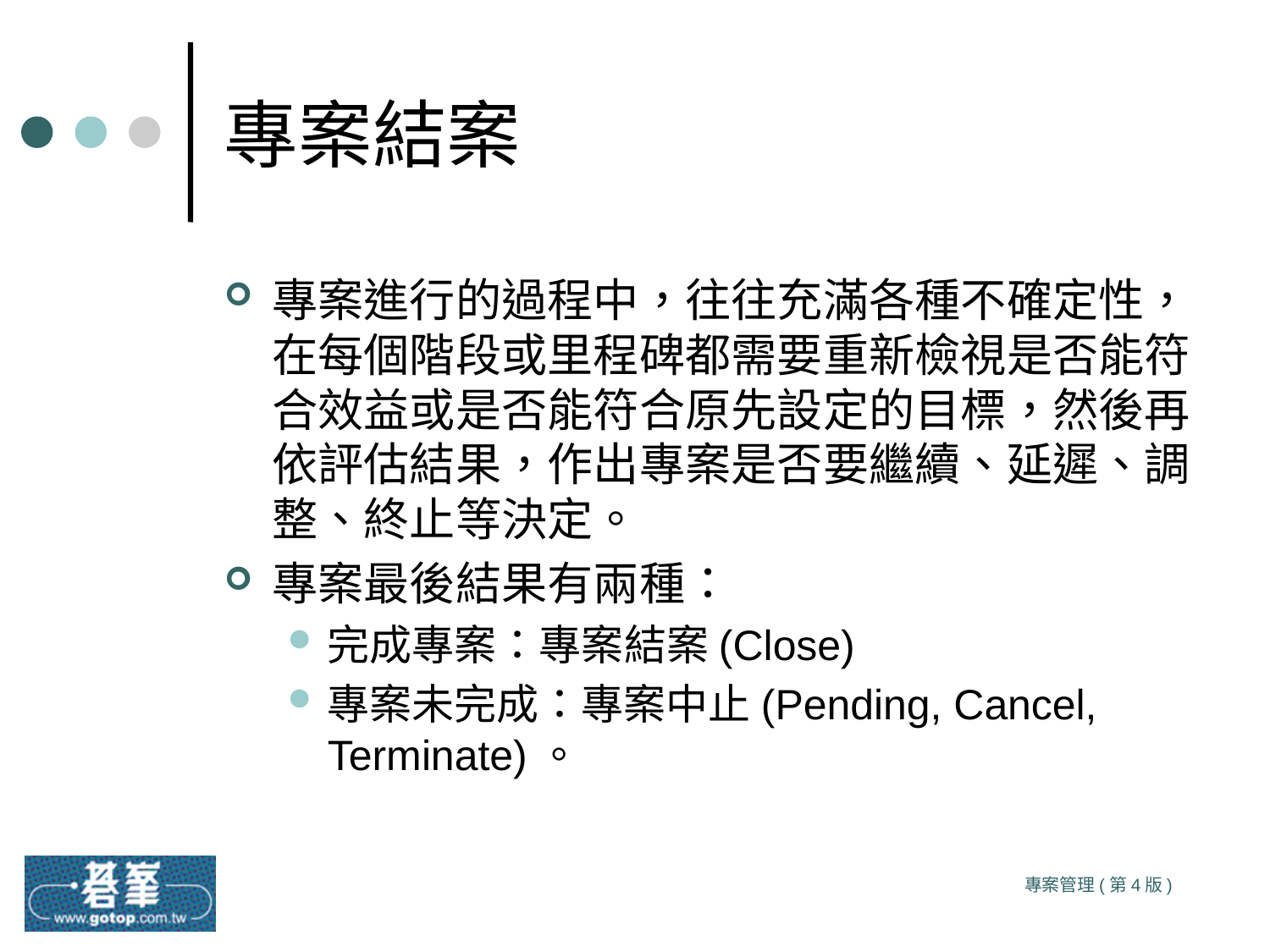

# 專案結案
專案進行的過程中，往往充滿各種不確定性，在每個階段或里程碑都需要重新檢視是否能符合效益或是否能符合原先設定的目標，然後再依評估結果，作出專案是否要繼續、延遲、調整、終止等決定。
專案最後結果有兩種：
完成專案：專案結案(Close)
專案未完成：專案中止(Pending, Cancel, Terminate)。
專案管理(第4版)